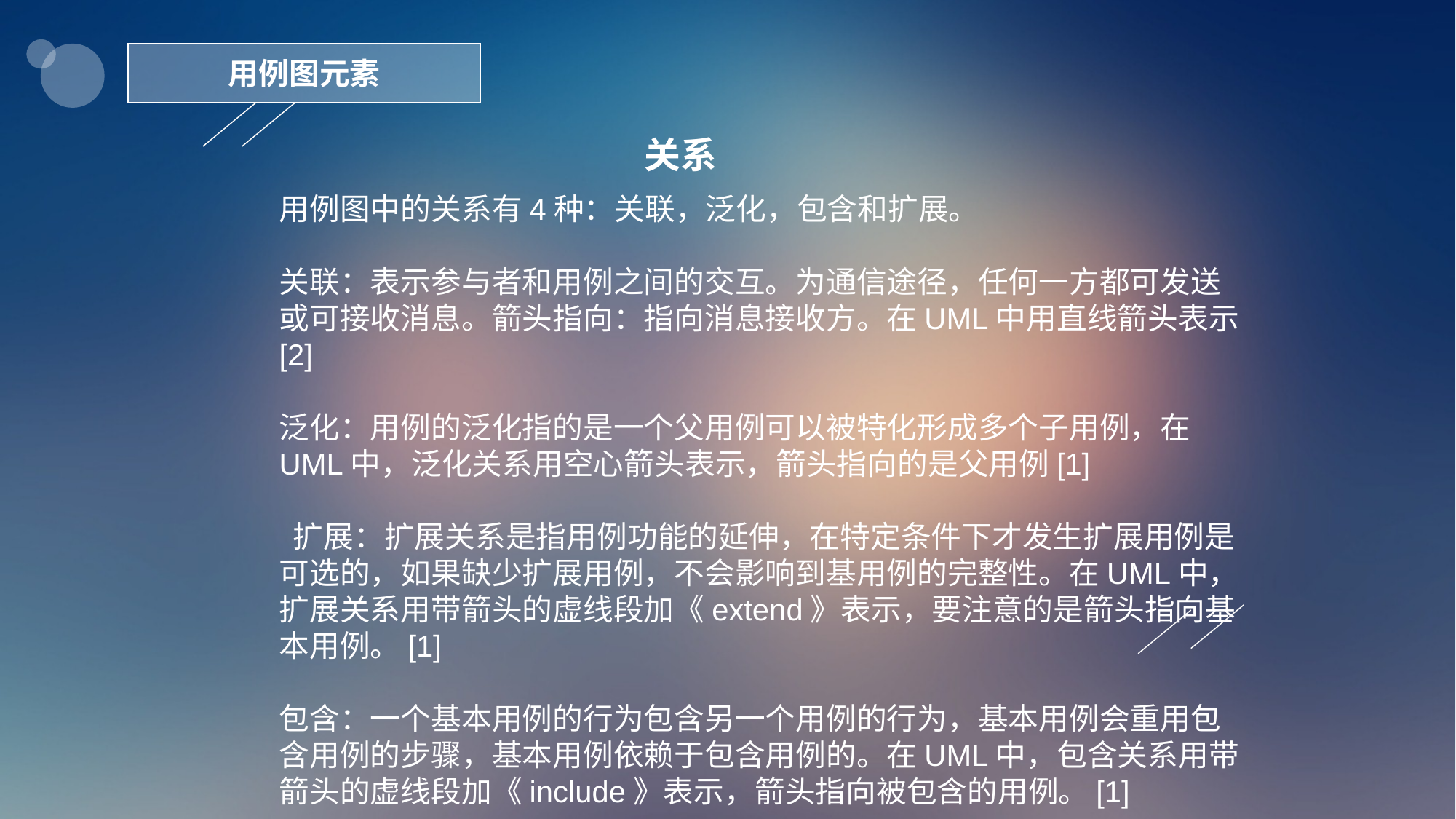

用例图元素

关系
用例图中的关系有4种：关联，泛化，包含和扩展。

关联：表示参与者和用例之间的交互。为通信途径，任何一方都可发送或可接收消息。箭头指向：指向消息接收方。在UML中用直线箭头表示[2]

泛化：用例的泛化指的是一个父用例可以被特化形成多个子用例，在UML中，泛化关系用空心箭头表示，箭头指向的是父用例[1]

 扩展：扩展关系是指用例功能的延伸，在特定条件下才发生扩展用例是可选的，如果缺少扩展用例，不会影响到基用例的完整性。在UML中，扩展关系用带箭头的虚线段加《extend》表示，要注意的是箭头指向基本用例。[1]

包含：一个基本用例的行为包含另一个用例的行为，基本用例会重用包含用例的步骤，基本用例依赖于包含用例的。在UML中，包含关系用带箭头的虚线段加《include》表示，箭头指向被包含的用例。[1]